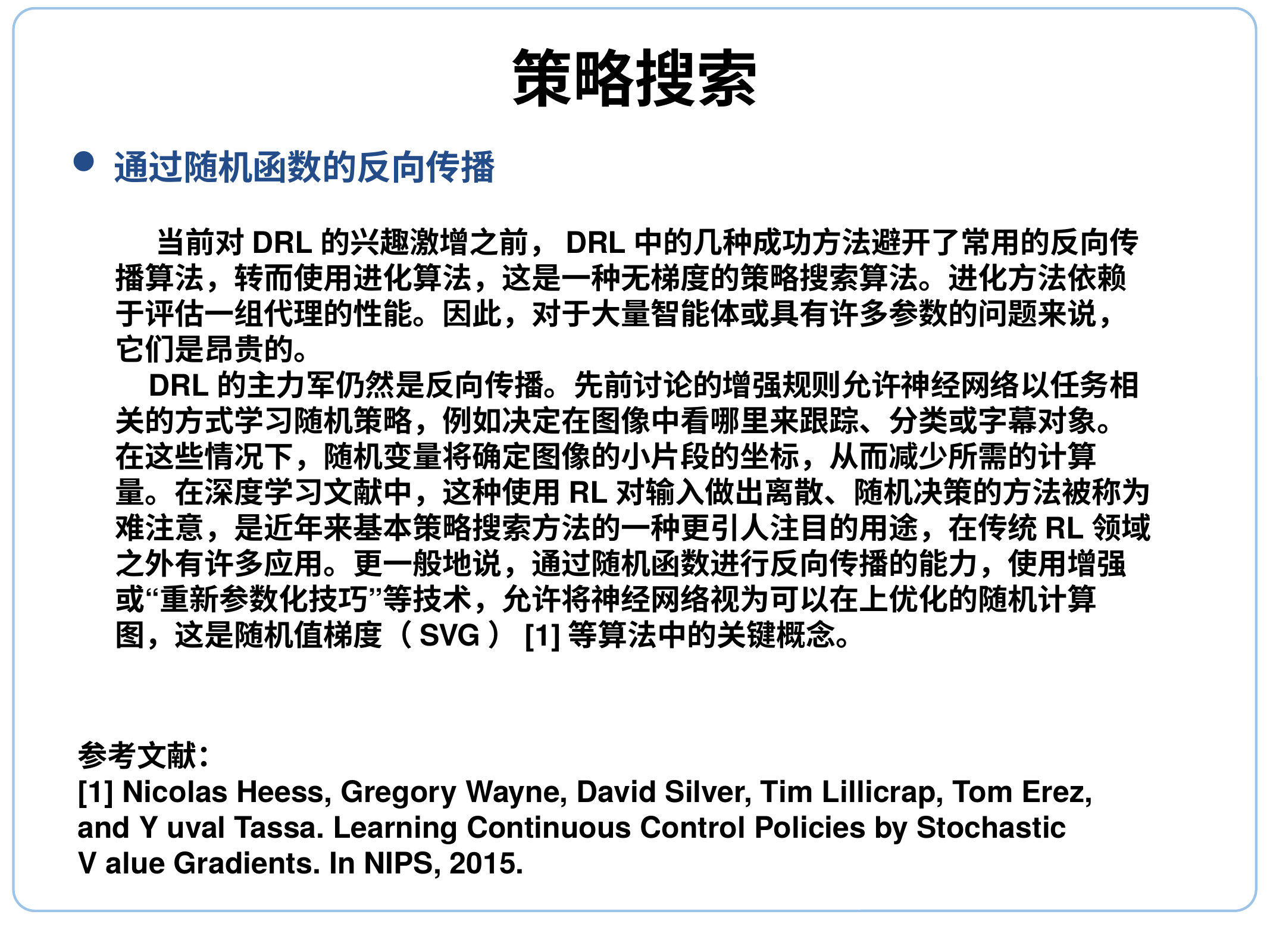

# 策略搜索
通过随机函数的反向传播
    当前对DRL的兴趣激增之前，DRL中的几种成功方法避开了常用的反向传播算法，转而使用进化算法，这是一种无梯度的策略搜索算法。进化方法依赖于评估一组代理的性能。因此，对于大量智能体或具有许多参数的问题来说，它们是昂贵的。
    DRL的主力军仍然是反向传播。先前讨论的增强规则允许神经网络以任务相关的方式学习随机策略，例如决定在图像中看哪里来跟踪、分类或字幕对象。在这些情况下，随机变量将确定图像的小片段的坐标，从而减少所需的计算量。在深度学习文献中，这种使用RL对输入做出离散、随机决策的方法被称为难注意，是近年来基本策略搜索方法的一种更引人注目的用途，在传统RL领域之外有许多应用。更一般地说，通过随机函数进行反向传播的能力，使用增强或“重新参数化技巧”等技术，允许将神经网络视为可以在上优化的随机计算图，这是随机值梯度（SVG）[1]等算法中的关键概念。
参考文献：
[1] Nicolas Heess, Gregory Wayne, David Silver, Tim Lillicrap, Tom Erez,
and Y uval Tassa. Learning Continuous Control Policies by Stochastic
V alue Gradients. In NIPS, 2015.
16